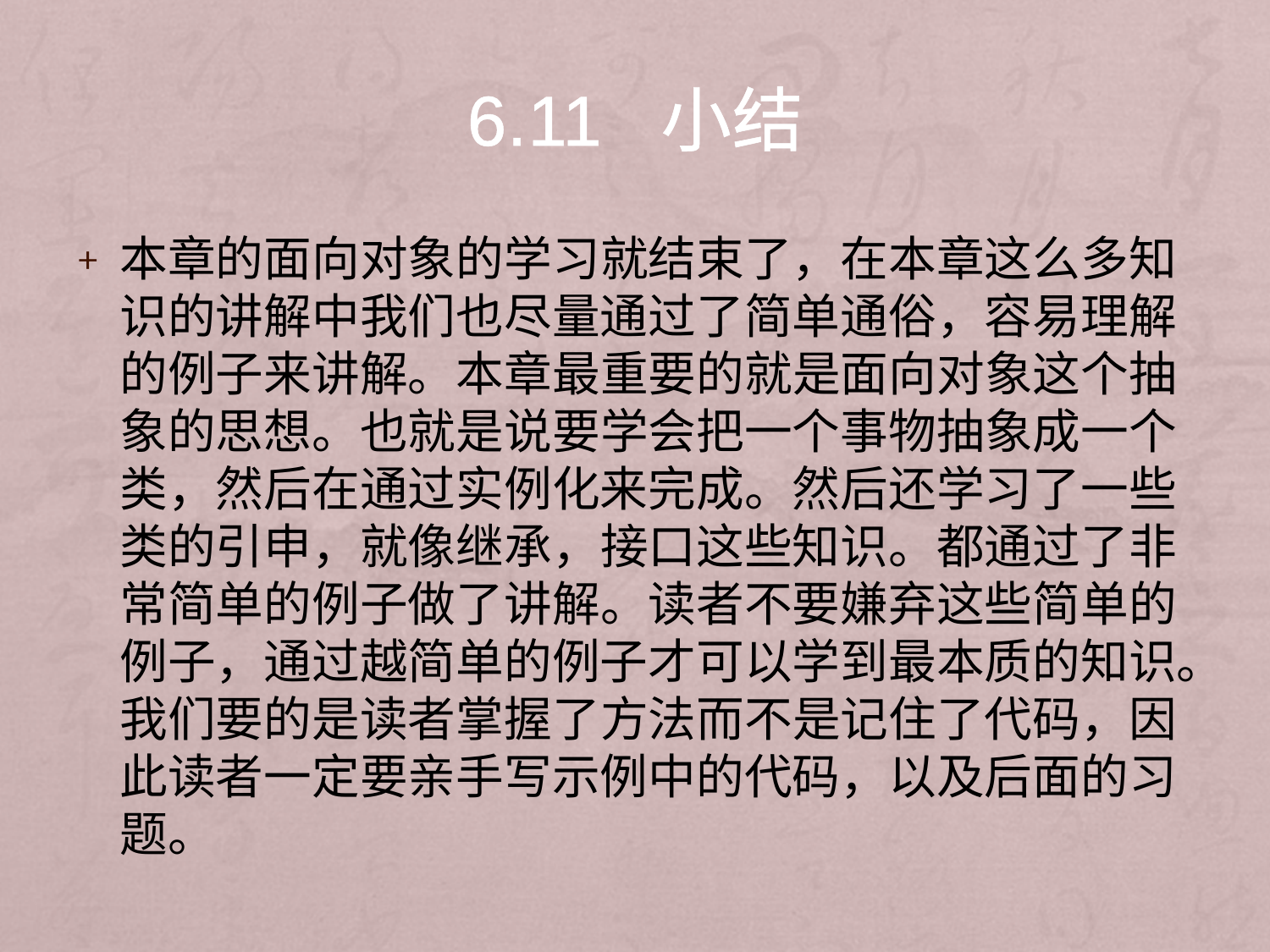

# 6.11  小结
本章的面向对象的学习就结束了，在本章这么多知识的讲解中我们也尽量通过了简单通俗，容易理解的例子来讲解。本章最重要的就是面向对象这个抽象的思想。也就是说要学会把一个事物抽象成一个类，然后在通过实例化来完成。然后还学习了一些类的引申，就像继承，接口这些知识。都通过了非常简单的例子做了讲解。读者不要嫌弃这些简单的例子，通过越简单的例子才可以学到最本质的知识。我们要的是读者掌握了方法而不是记住了代码，因此读者一定要亲手写示例中的代码，以及后面的习题。